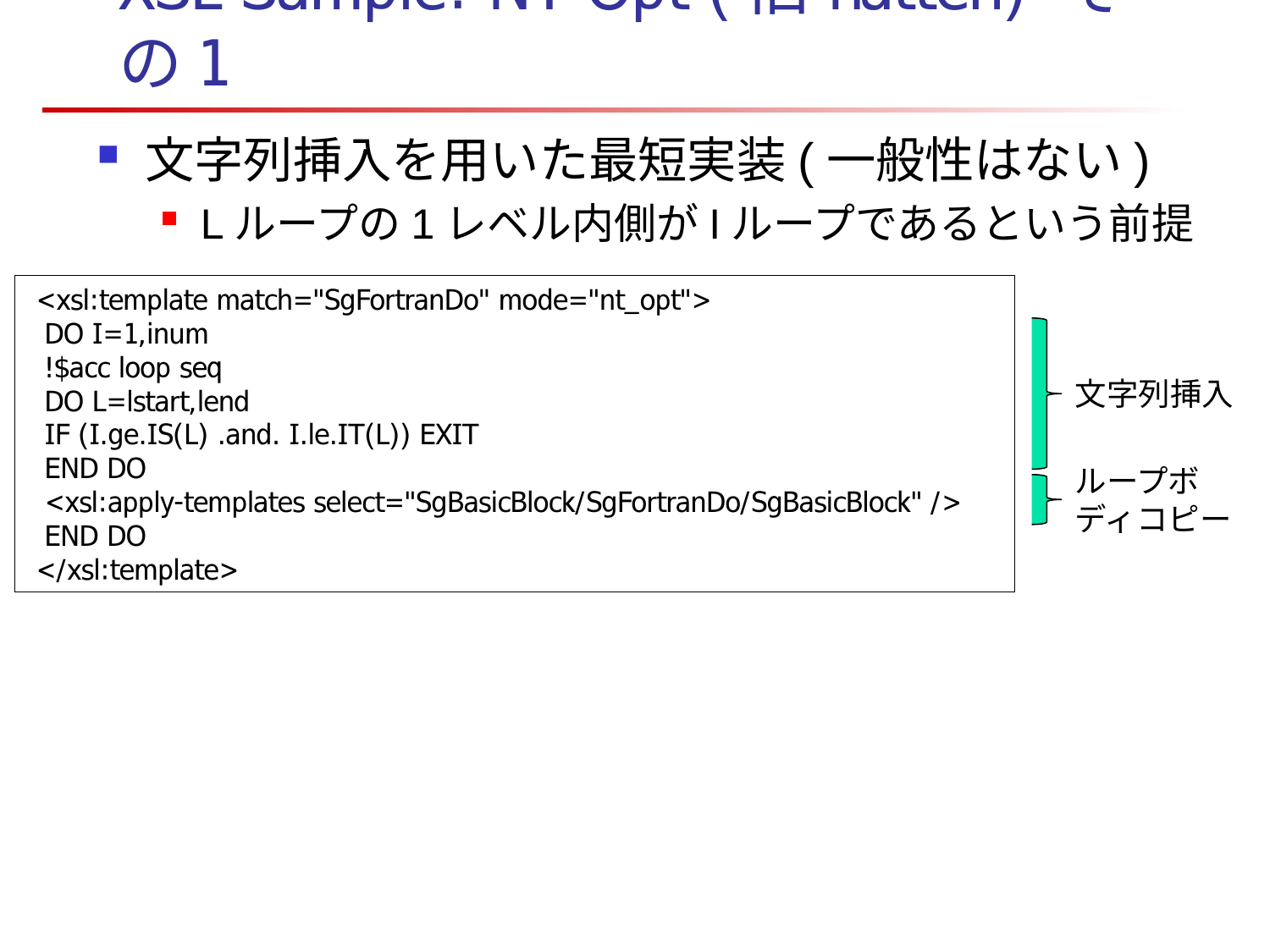

# XSL Sample: NT-Opt (旧flatten) その1
文字列挿入を用いた最短実装(一般性はない)
Lループの1レベル内側がIループであるという前提
 <xsl:template match="SgFortranDo" mode="nt_opt">
  DO I=1,inum
  !$acc loop seq
  DO L=lstart,lend
  IF (I.ge.IS(L) .and. I.le.IT(L)) EXIT
  END DO
  <xsl:apply-templates select="SgBasicBlock/SgFortranDo/SgBasicBlock" />
  END DO
 </xsl:template>

文字列挿入
ループボディコピー